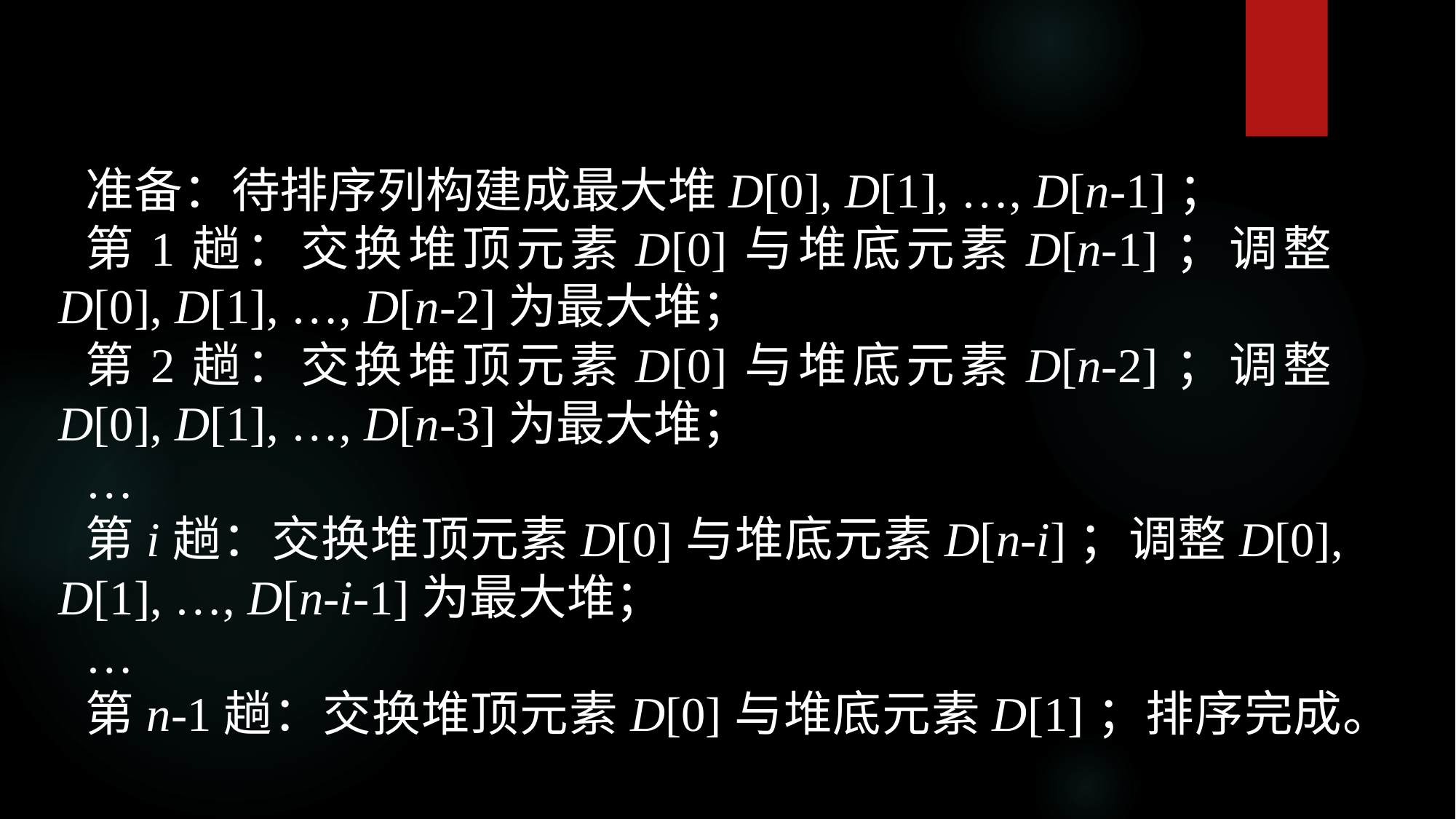

准备：待排序列构建成最大堆D[0], D[1], …, D[n-1]；
第1趟：交换堆顶元素D[0]与堆底元素D[n-1]；调整D[0], D[1], …, D[n-2]为最大堆；
第2趟：交换堆顶元素D[0]与堆底元素D[n-2]；调整D[0], D[1], …, D[n-3]为最大堆；
…
第i趟：交换堆顶元素D[0]与堆底元素D[n-i]；调整D[0], D[1], …, D[n-i-1]为最大堆；
…
第n-1趟：交换堆顶元素D[0]与堆底元素D[1]；排序完成。